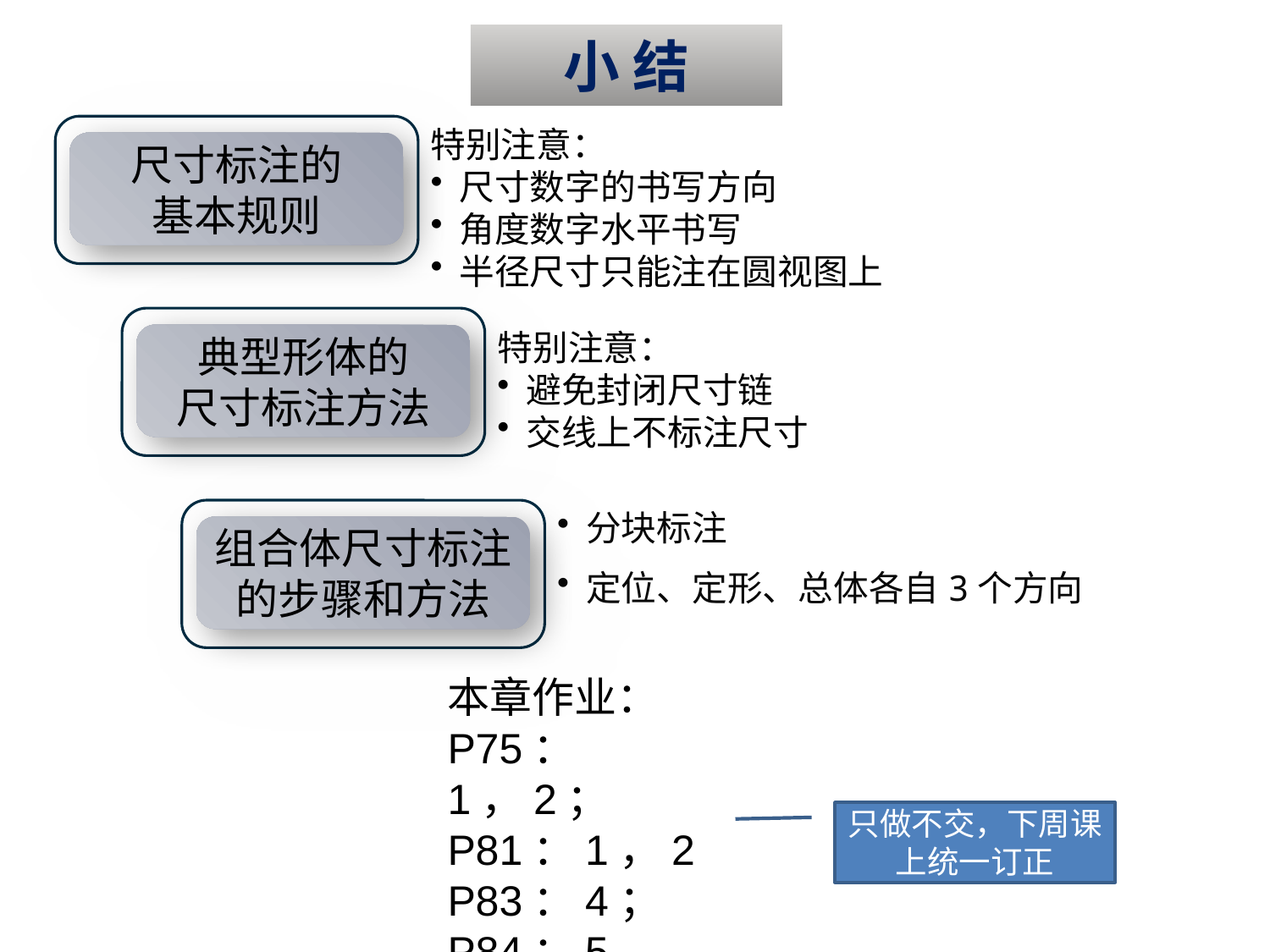

小 结

尺寸标注的
基本规则
特别注意：
 尺寸数字的书写方向
 角度数字水平书写
 半径尺寸只能注在圆视图上

典型形体的
尺寸标注方法
特别注意：
 避免封闭尺寸链
 交线上不标注尺寸
 分块标注
 定位、定形、总体各自3个方向

组合体尺寸标注的步骤和方法
本章作业：
P75：1，2；
P81：1，2
P83：4；
P84：5
只做不交，下周课上统一订正